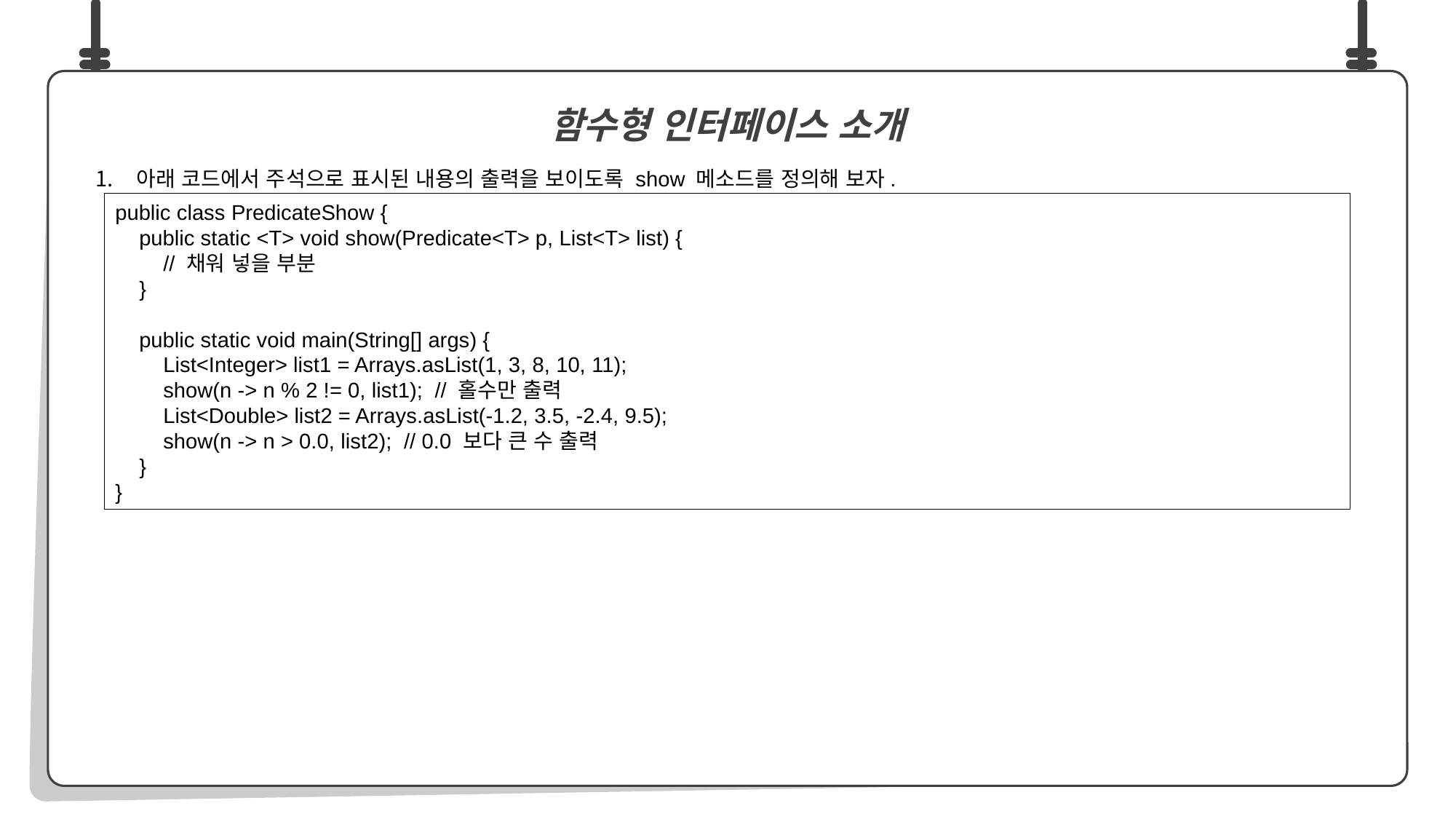

아래 코드에서 주석으로 표시된 내용의 출력을 보이도록 show 메소드를 정의해 보자.

함수형 인터페이스 소개

public class PredicateShow {
    public static <T> void show(Predicate<T> p, List<T> list) {
        // 채워 넣을 부분
    }

    public static void main(String[] args) {
        List<Integer> list1 = Arrays.asList(1, 3, 8, 10, 11);
        show(n -> n % 2 != 0, list1);  // 홀수만 출력
        List<Double> list2 = Arrays.asList(-1.2, 3.5, -2.4, 9.5);
        show(n -> n > 0.0, list2);  // 0.0 보다 큰 수 출력
    }
}